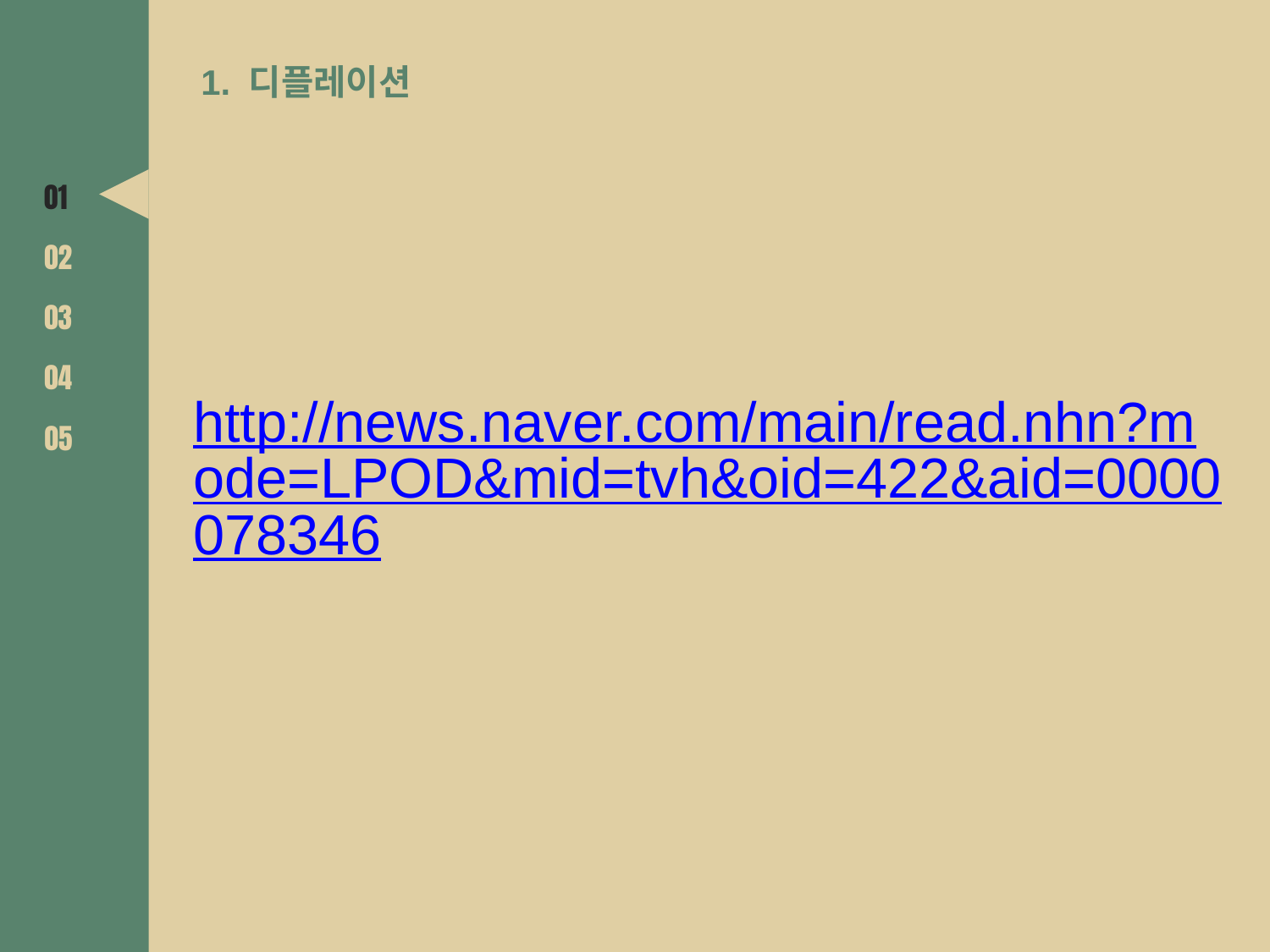

1. 디플레이션

01
02
03
04
http://news.naver.com/main/read.nhn?mode=LPOD&mid=tvh&oid=422&aid=0000078346
05